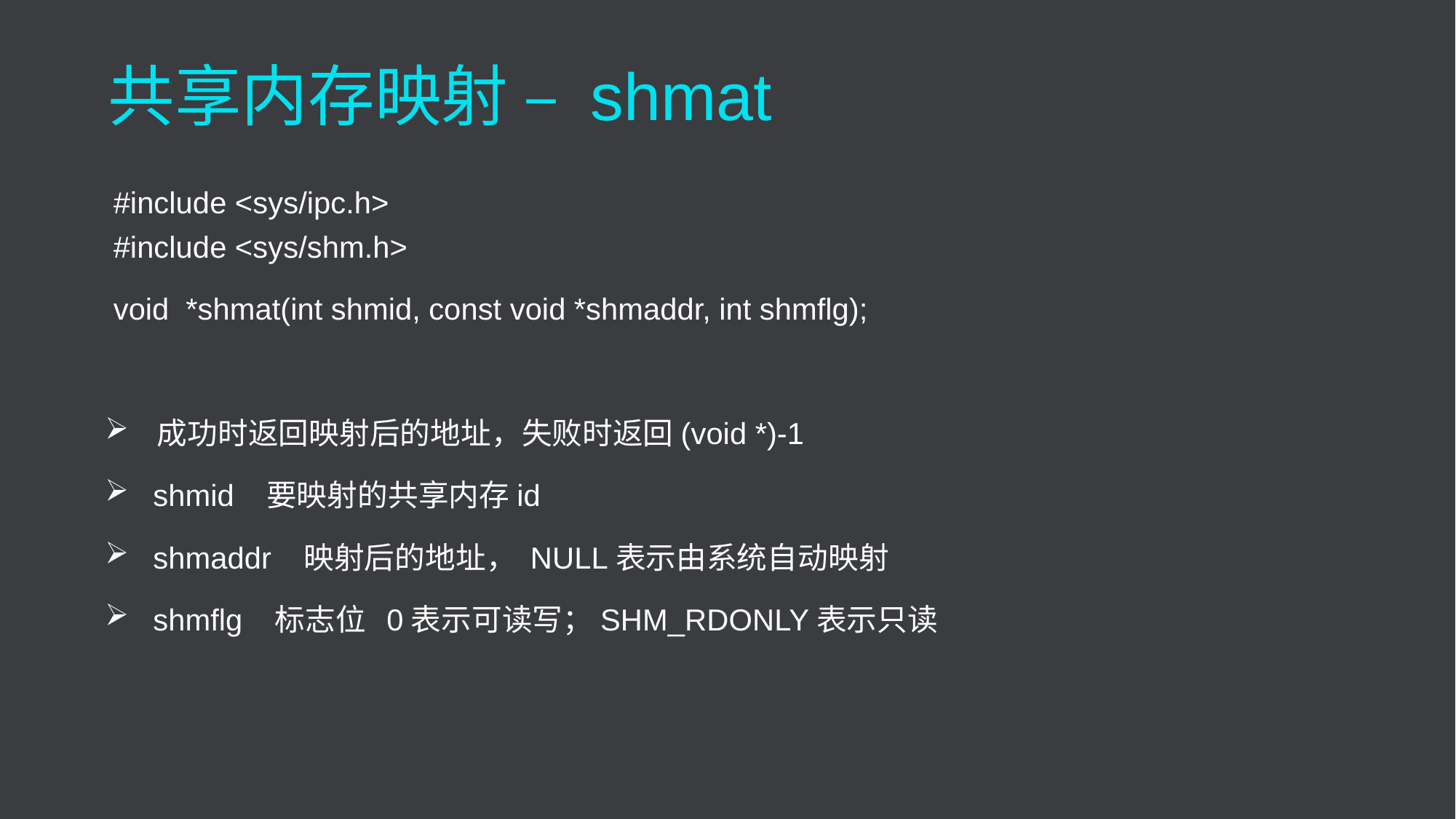

共享内存映射 – shmat
 #include <sys/ipc.h>
 #include <sys/shm.h>
 void  *shmat(int shmid, const void *shmaddr, int shmflg);

  成功时返回映射后的地址，失败时返回(void *)-1
  shmid   要映射的共享内存id
  shmaddr   映射后的地址， NULL表示由系统自动映射
  shmflg   标志位  0表示可读写；SHM_RDONLY表示只读